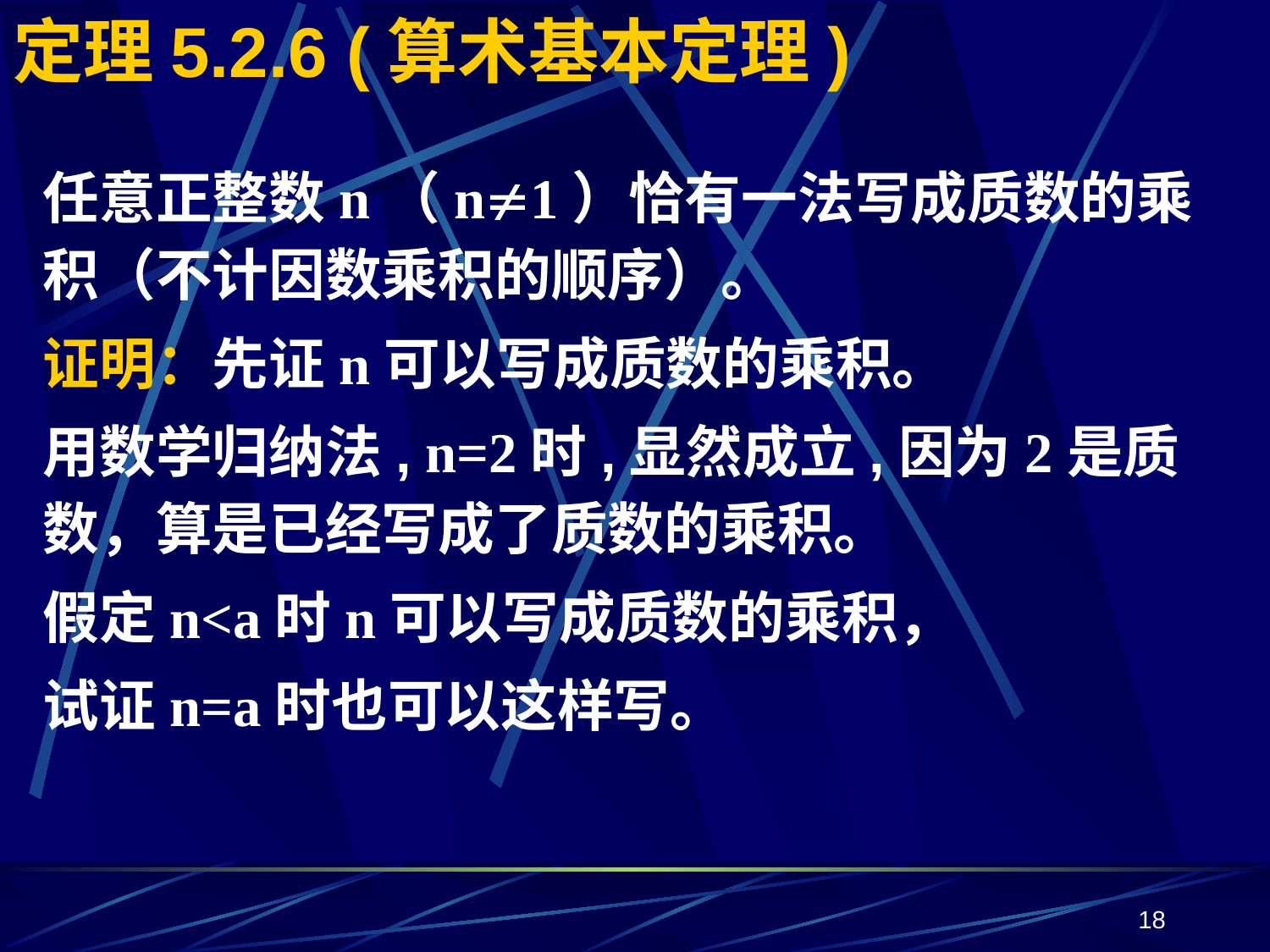

# 定理5.2.6 (算术基本定理)
任意正整数n（n≠1）恰有一法写成质数的乘积（不计因数乘积的顺序）。
证明：先证n可以写成质数的乘积。
用数学归纳法, n=2时,显然成立,因为2是质数，算是已经写成了质数的乘积。
假定n<a时n可以写成质数的乘积，
试证n=a时也可以这样写。

18